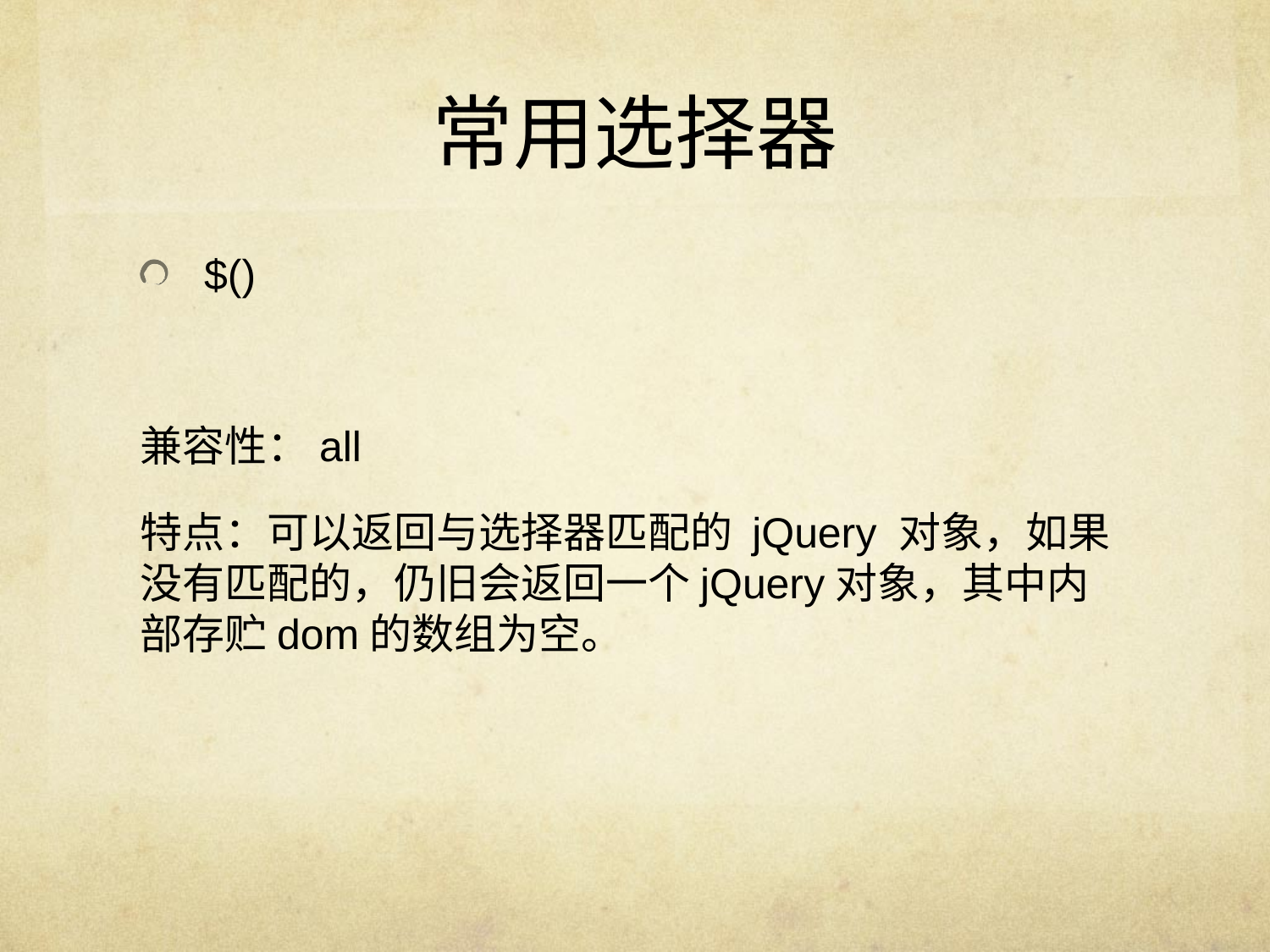

# 常用选择器
$()

兼容性：all
特点：可以返回与选择器匹配的 jQuery 对象，如果没有匹配的，仍旧会返回一个jQuery对象，其中内部存贮dom的数组为空。